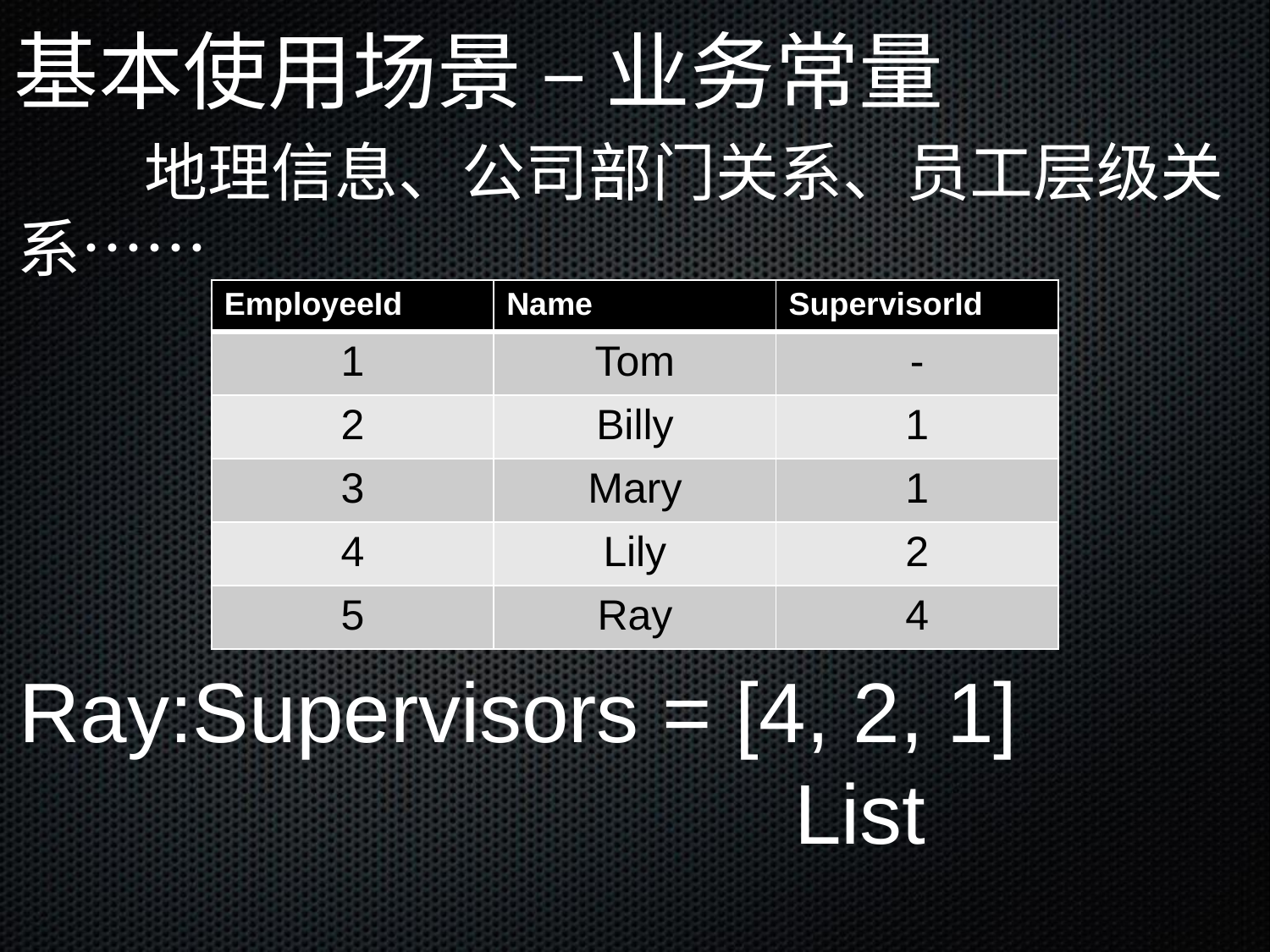

基本使用场景 – 业务常量
	地理信息、公司部门关系、员工层级关系……
| EmployeeId | Name | SupervisorId |
| --- | --- | --- |
| 1 | Tom | - |
| 2 | Billy | 1 |
| 3 | Mary | 1 |
| 4 | Lily | 2 |
| 5 | Ray | 4 |
Ray:Supervisors = [4, 2, 1]
                                 List